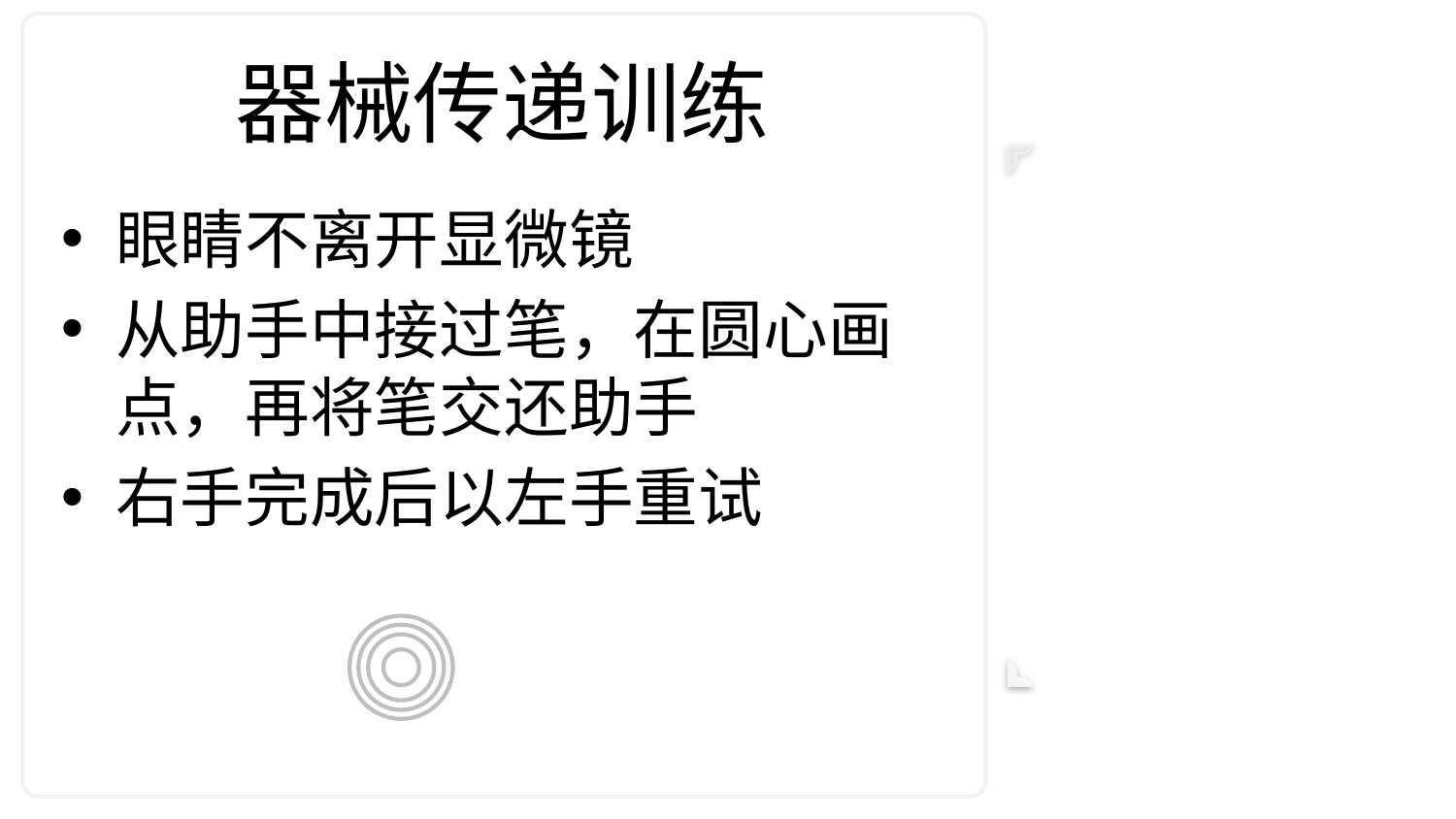

# 器械传递训练
眼睛不离开显微镜
从助手中接过笔，在圆心画点，再将笔交还助手
右手完成后以左手重试